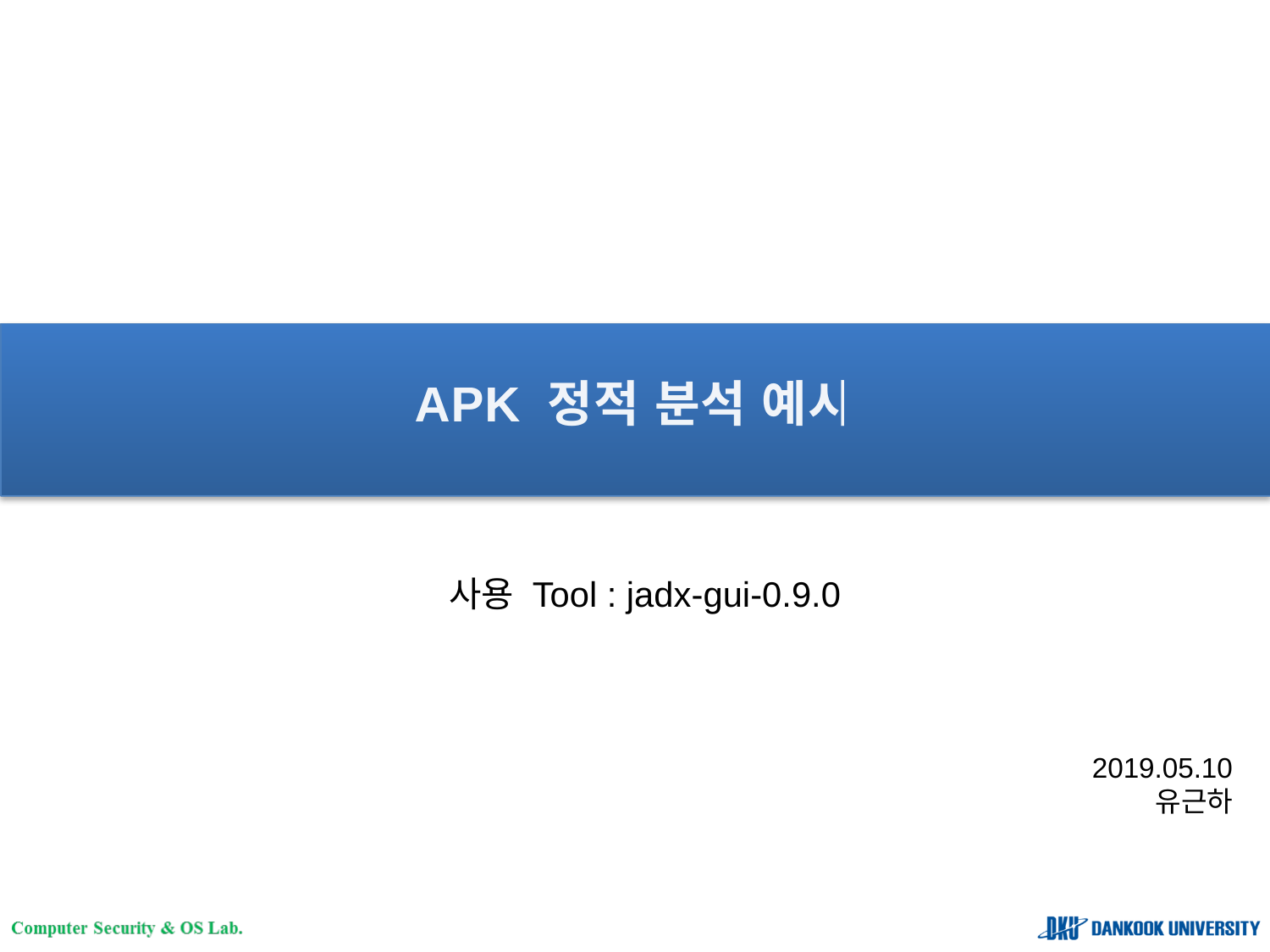

# APK 정적 분석 예시
사용 Tool : jadx-gui-0.9.0

2019.05.10
유근하